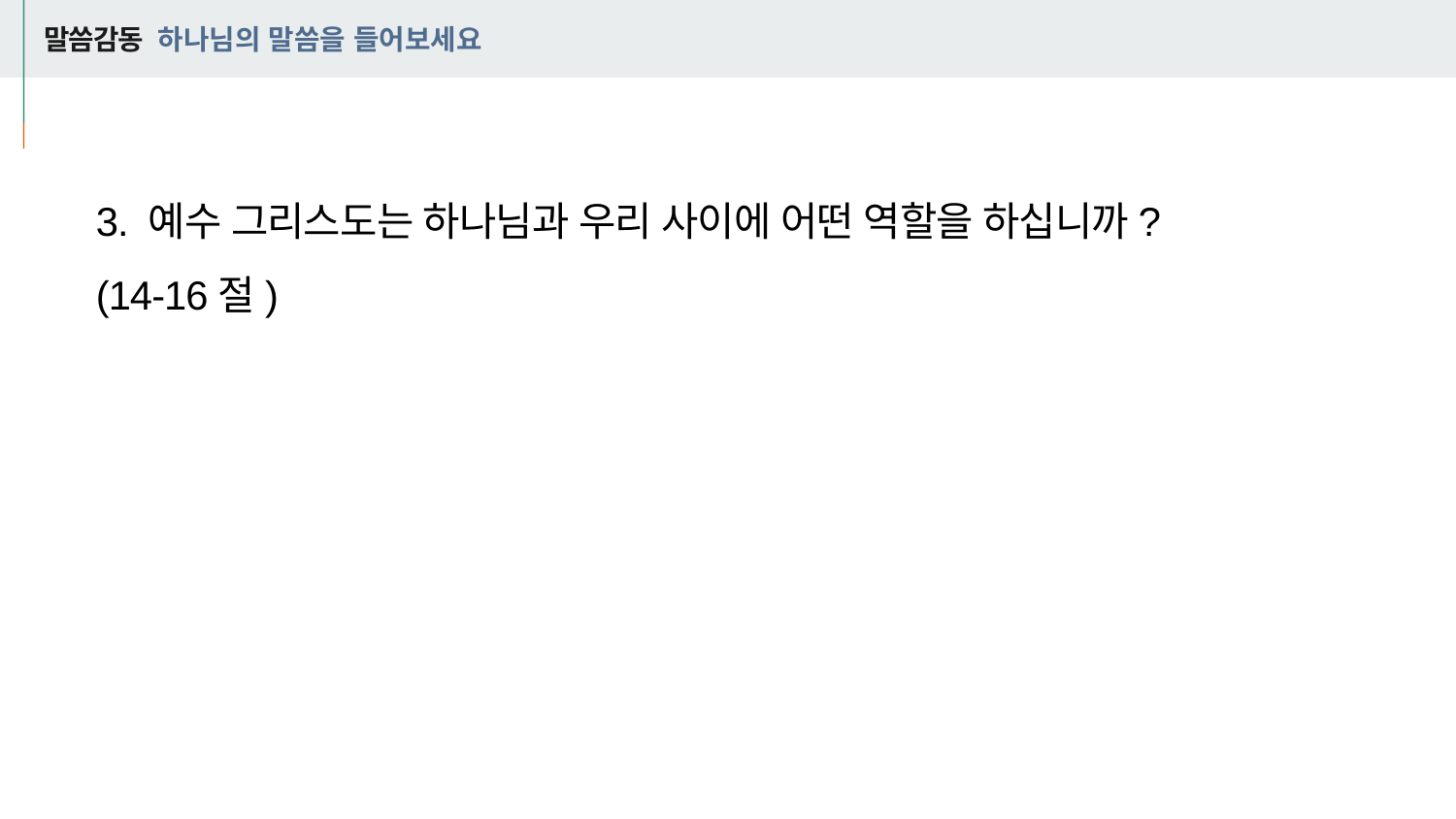

# 말씀감동  하나님의 말씀을 들어보세요
3. 예수 그리스도는 하나님과 우리 사이에 어떤 역할을 하십니까?
(14-16절)